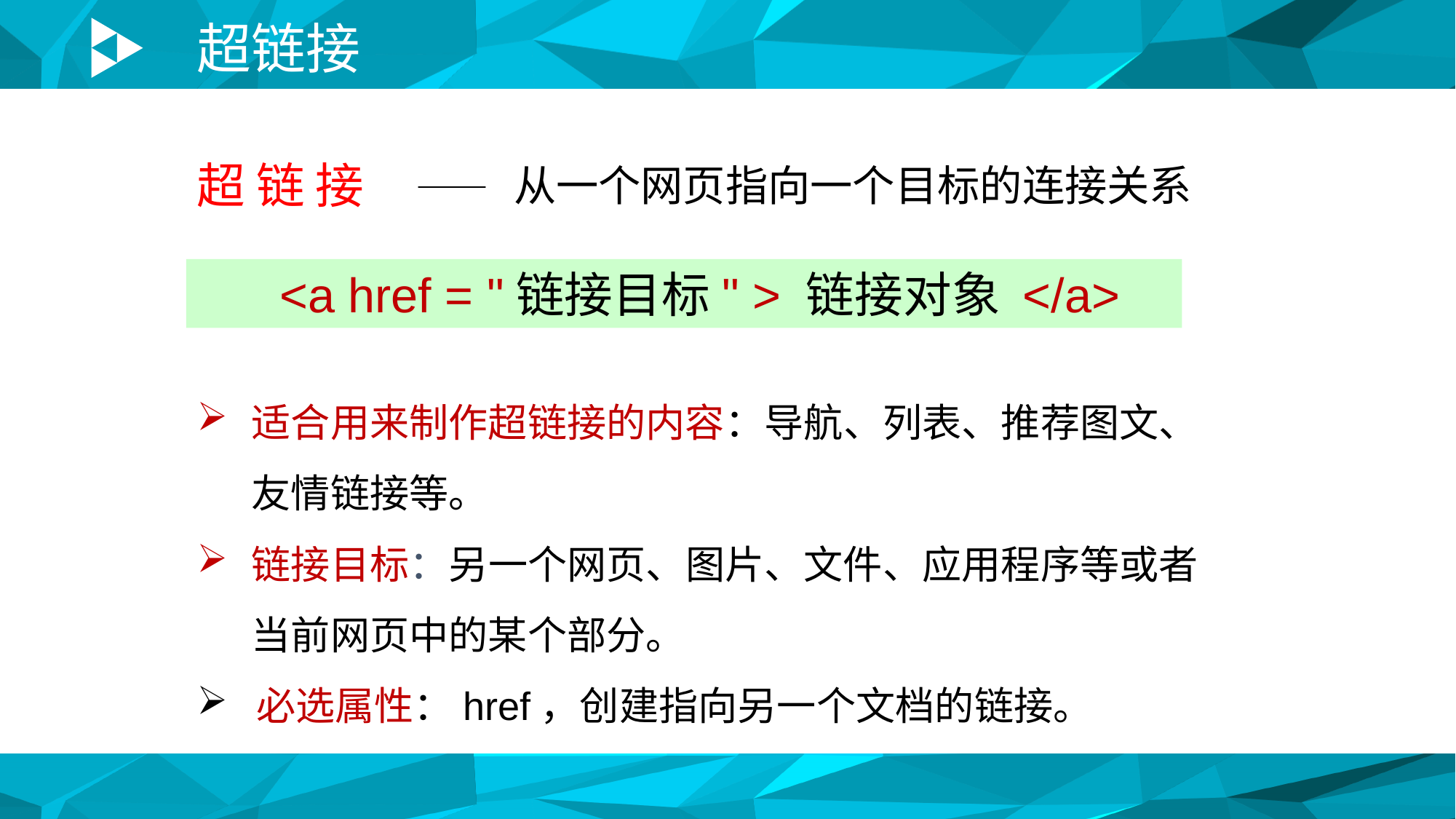

超链接
超 链 接
——  从一个网页指向一个目标的连接关系
       <a href = "链接目标" > 链接对象 </a>
适合用来制作超链接的内容：导航、列表、推荐图文、友情链接等。
链接目标：另一个网页、图片、文件、应用程序等或者当前网页中的某个部分。
 必选属性：href，创建指向另一个文档的链接。